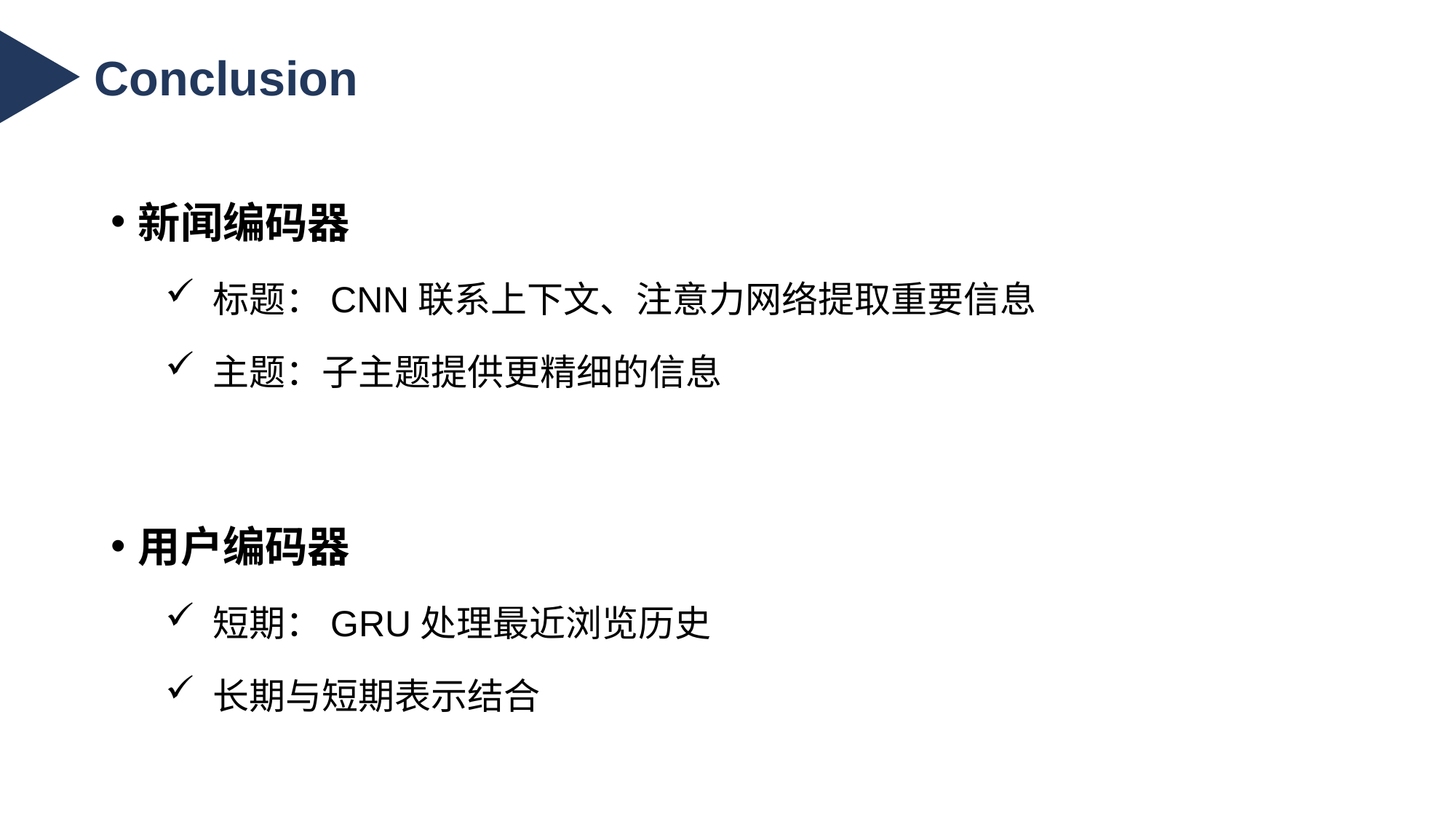

Conclusion
新闻编码器
 标题：CNN联系上下文、注意力网络提取重要信息
 主题：子主题提供更精细的信息

用户编码器
 短期：GRU处理最近浏览历史
 长期与短期表示结合